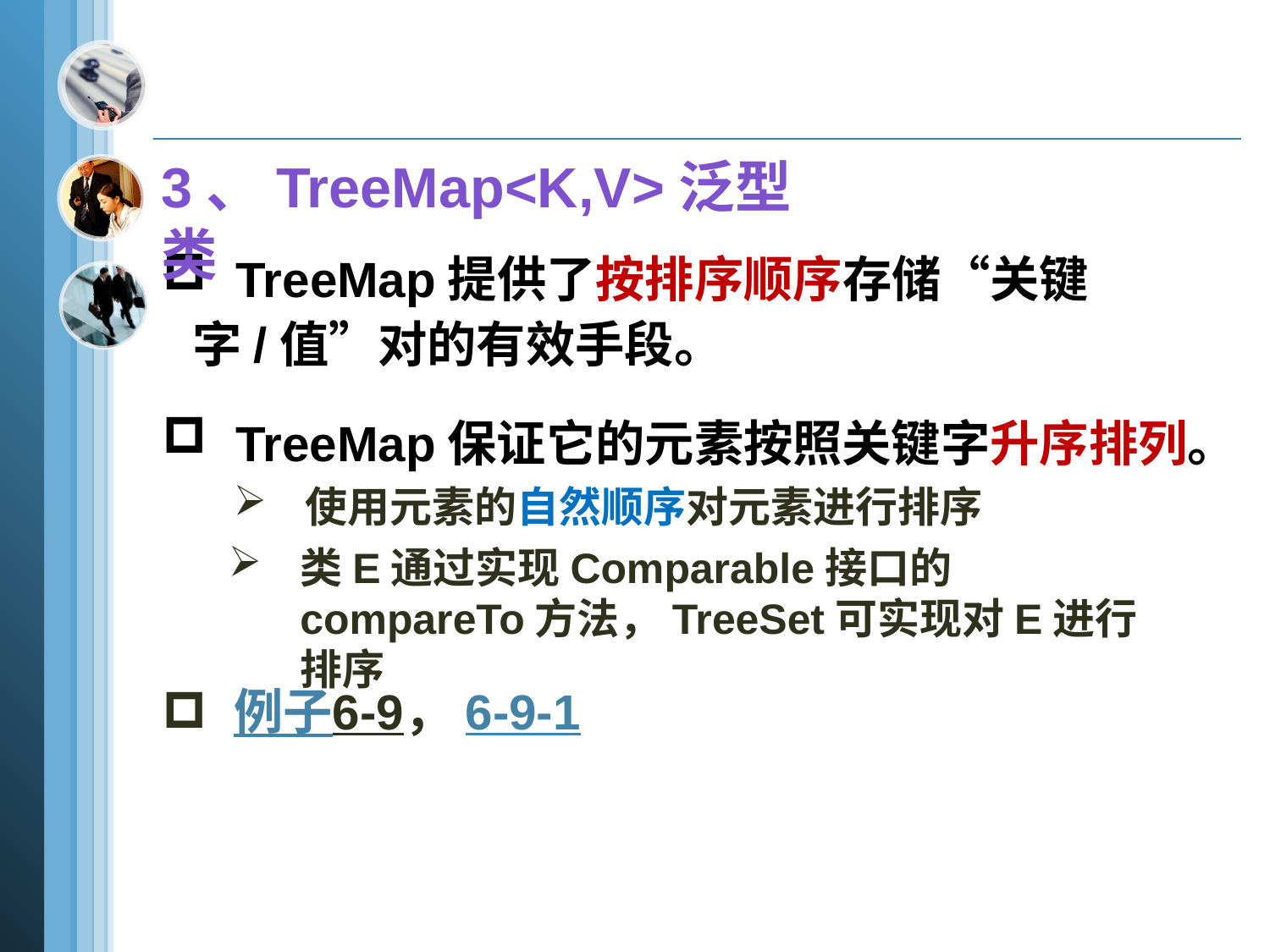

3、TreeMap<K,V>泛型类
  TreeMap提供了按排序顺序存储“关键字/值”对的有效手段。
  TreeMap保证它的元素按照关键字升序排列。

使用元素的自然顺序对元素进行排序
类E通过实现Comparable接口的compareTo方法，TreeSet可实现对E进行排序
例子6-9，6-9-1